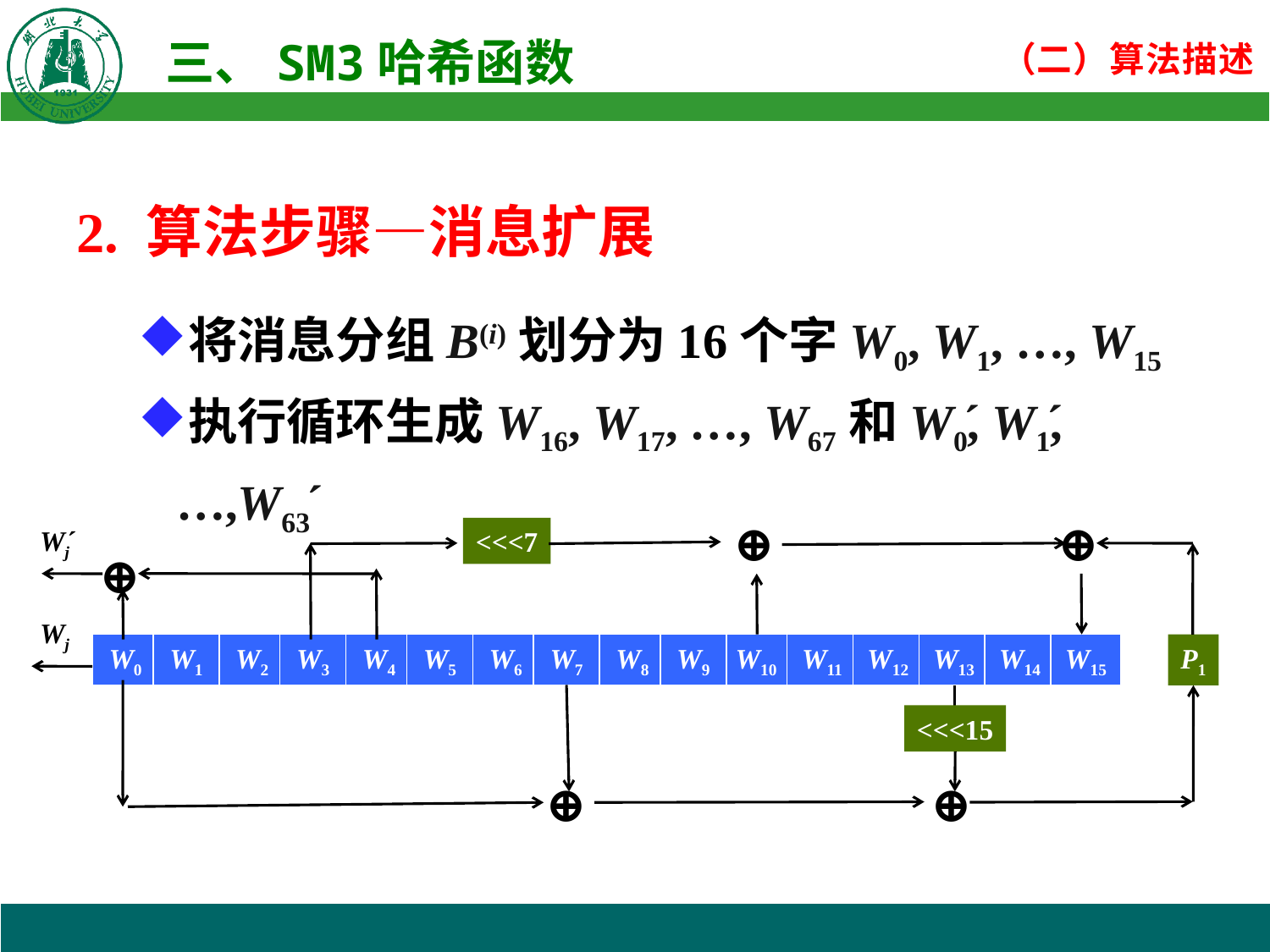

2. 算法步骤—消息扩展
将消息分组B(i)划分为16个字W0, W1, …, W15
执行循环生成W16, W17, …, W67和W0́, W1́,…,W63́

⊕
⊕
Wj́
<<<7
⊕
Wj
W15
P1
W0
W1
W2
W3
W4
W5
W6
W7
W8
W9
W11
W13
W14
W10
W12
<<<15
⊕
⊕